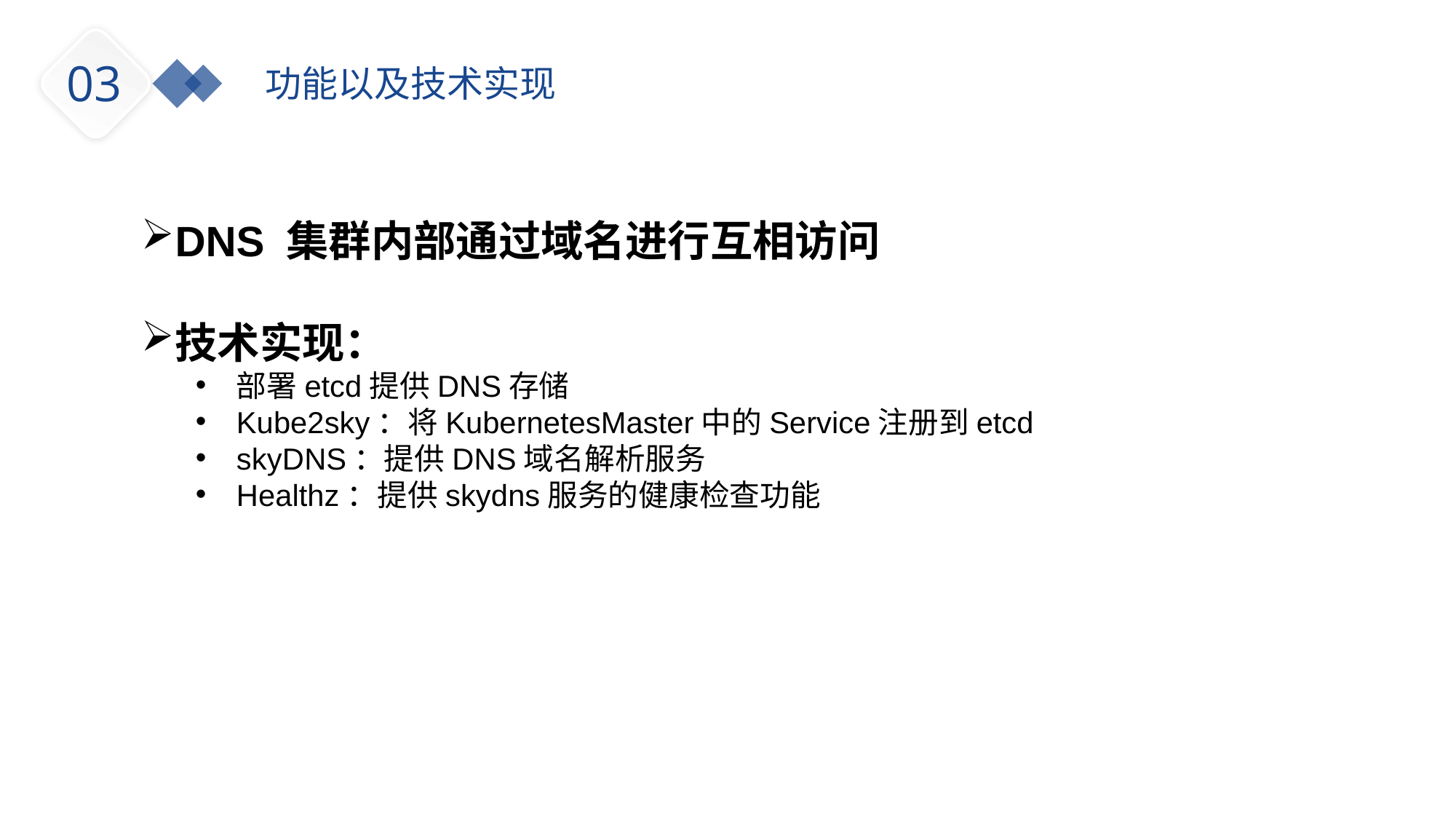

03
功能以及技术实现

DNS 集群内部通过域名进行互相访问

技术实现：
部署etcd提供DNS存储
Kube2sky：将KubernetesMaster中的Service注册到etcd
skyDNS：提供DNS域名解析服务
Healthz：提供skydns服务的健康检查功能